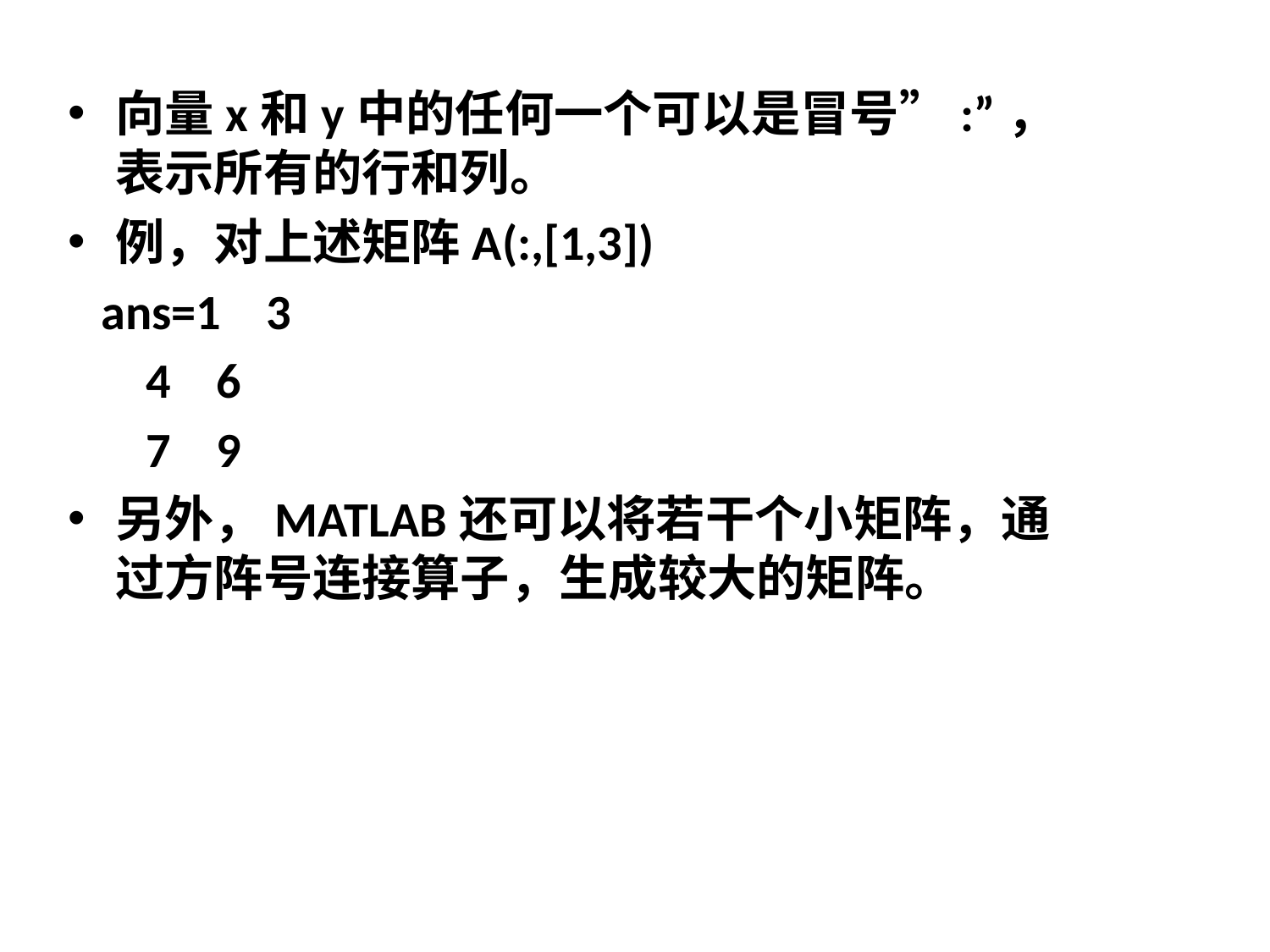

#
向量x和y中的任何一个可以是冒号”:”，表示所有的行和列。
例，对上述矩阵A(:,[1,3])
   ans=1    3
       4    6
       7    9
另外，MATLAB还可以将若干个小矩阵，通过方阵号连接算子，生成较大的矩阵。